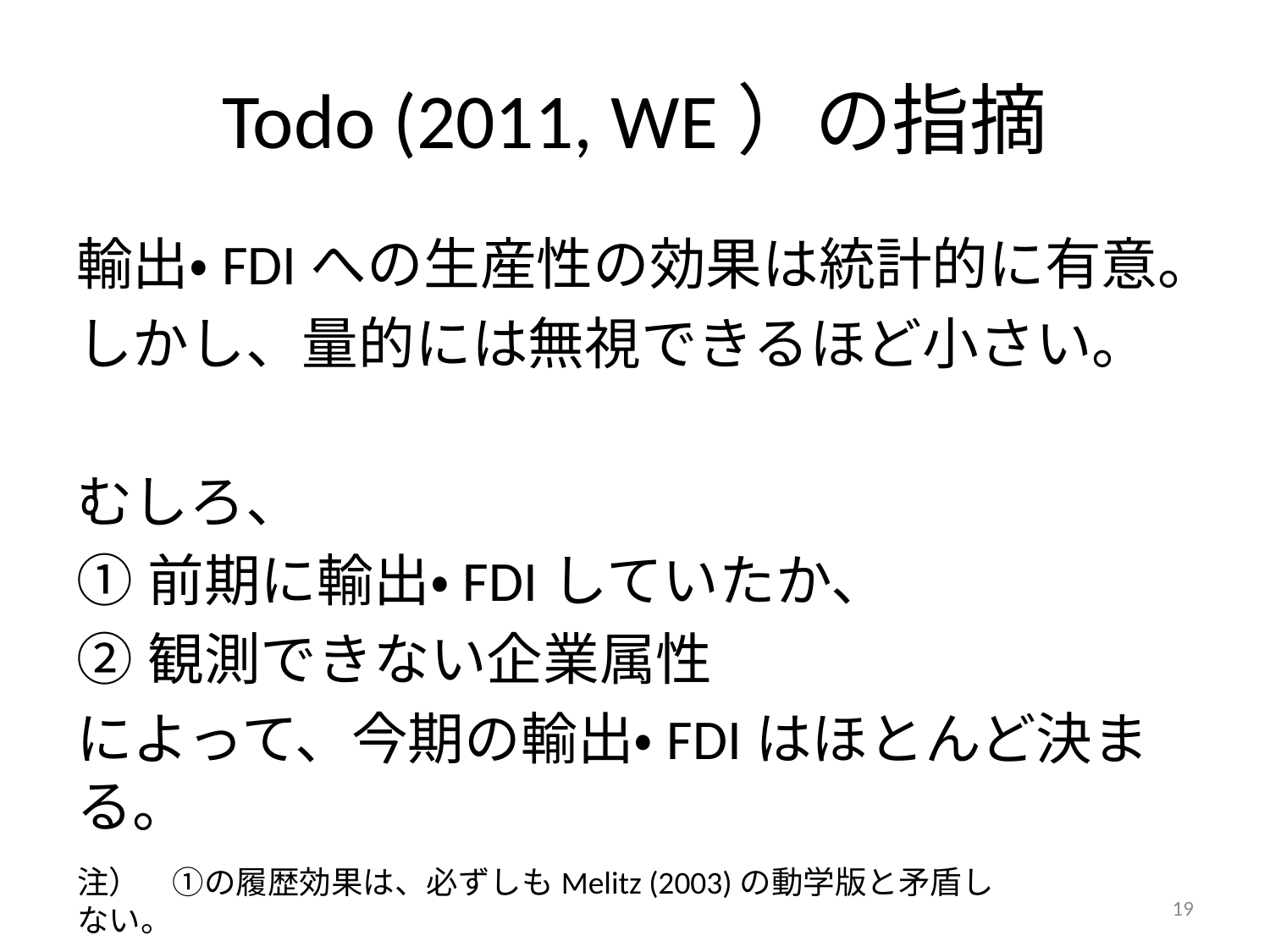

# Todo (2011, WE）の指摘
輸出・FDIへの生産性の効果は統計的に有意。
しかし、量的には無視できるほど小さい。

むしろ、
前期に輸出・FDIしていたか、
観測できない企業属性
によって、今期の輸出・FDIはほとんど決まる。
注）　①の履歴効果は、必ずしもMelitz (2003)の動学版と矛盾しない。
19